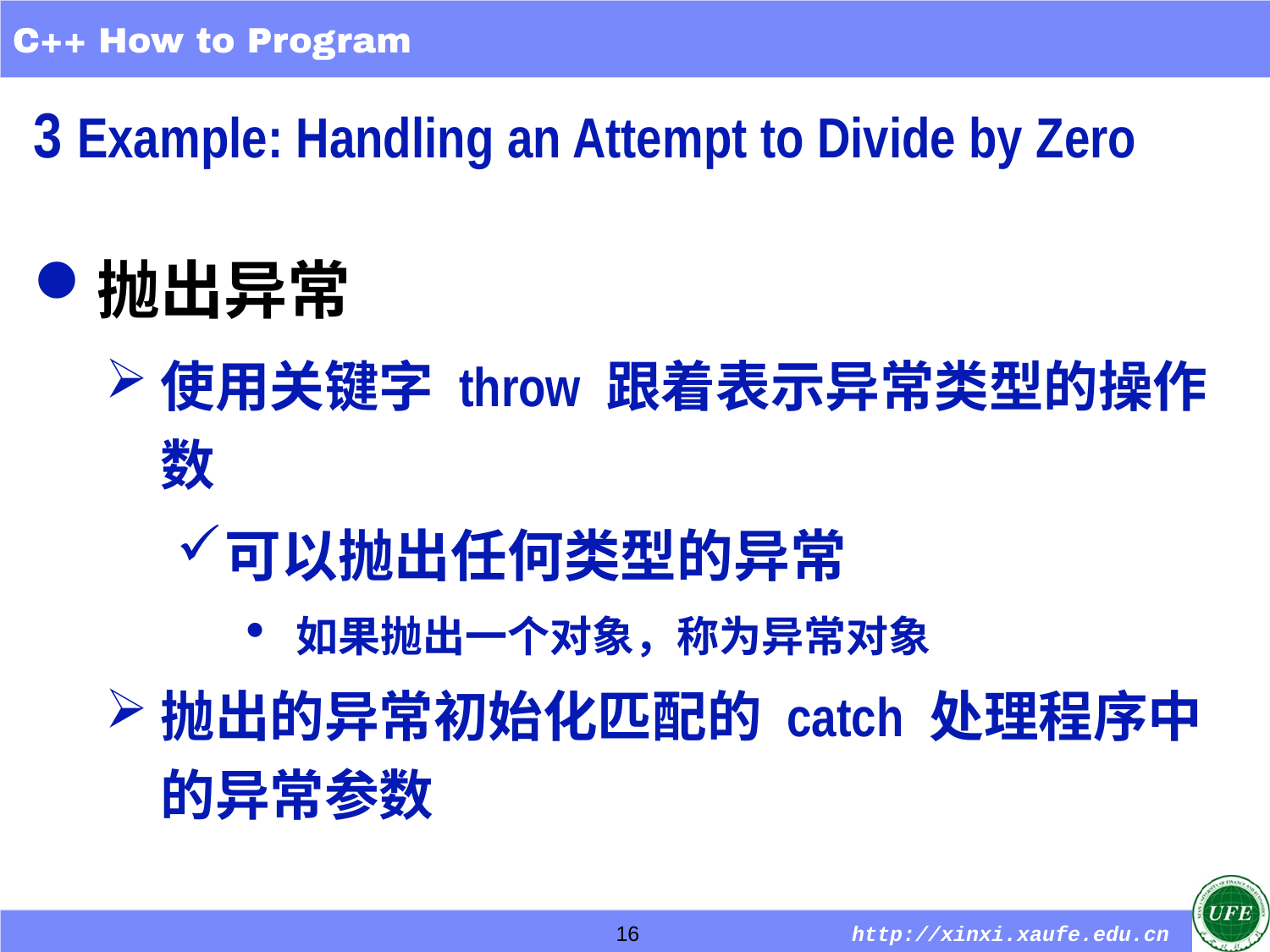

3 Example: Handling an Attempt to Divide by Zero
抛出异常
使用关键字 throw 跟着表示异常类型的操作数
可以抛出任何类型的异常
如果抛出一个对象，称为异常对象
抛出的异常初始化匹配的 catch 处理程序中的异常参数
16